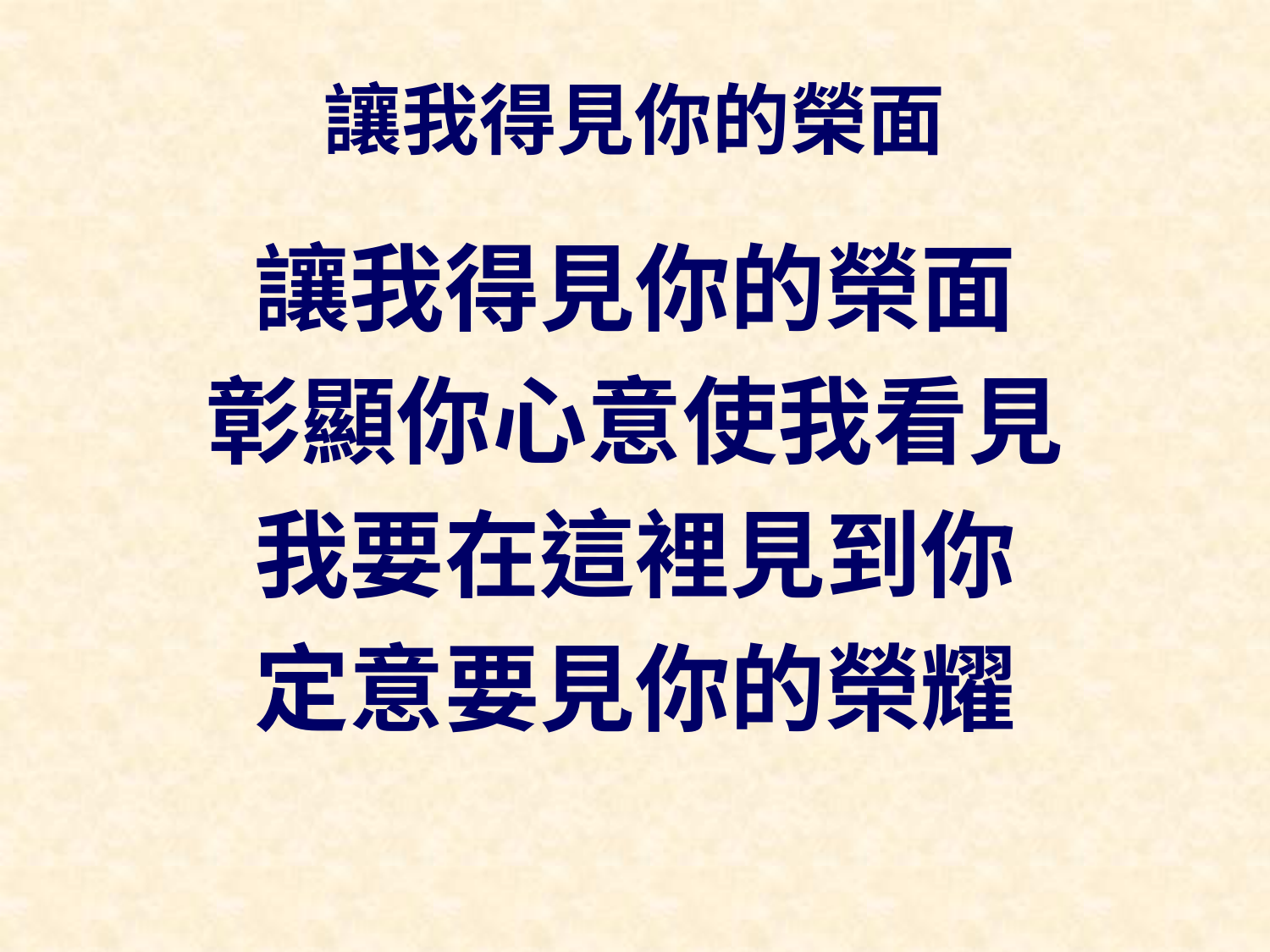

# 讓我得見你的榮面
讓我得見你的榮面
彰顯你心意使我看見
我要在這裡見到你
定意要見你的榮耀